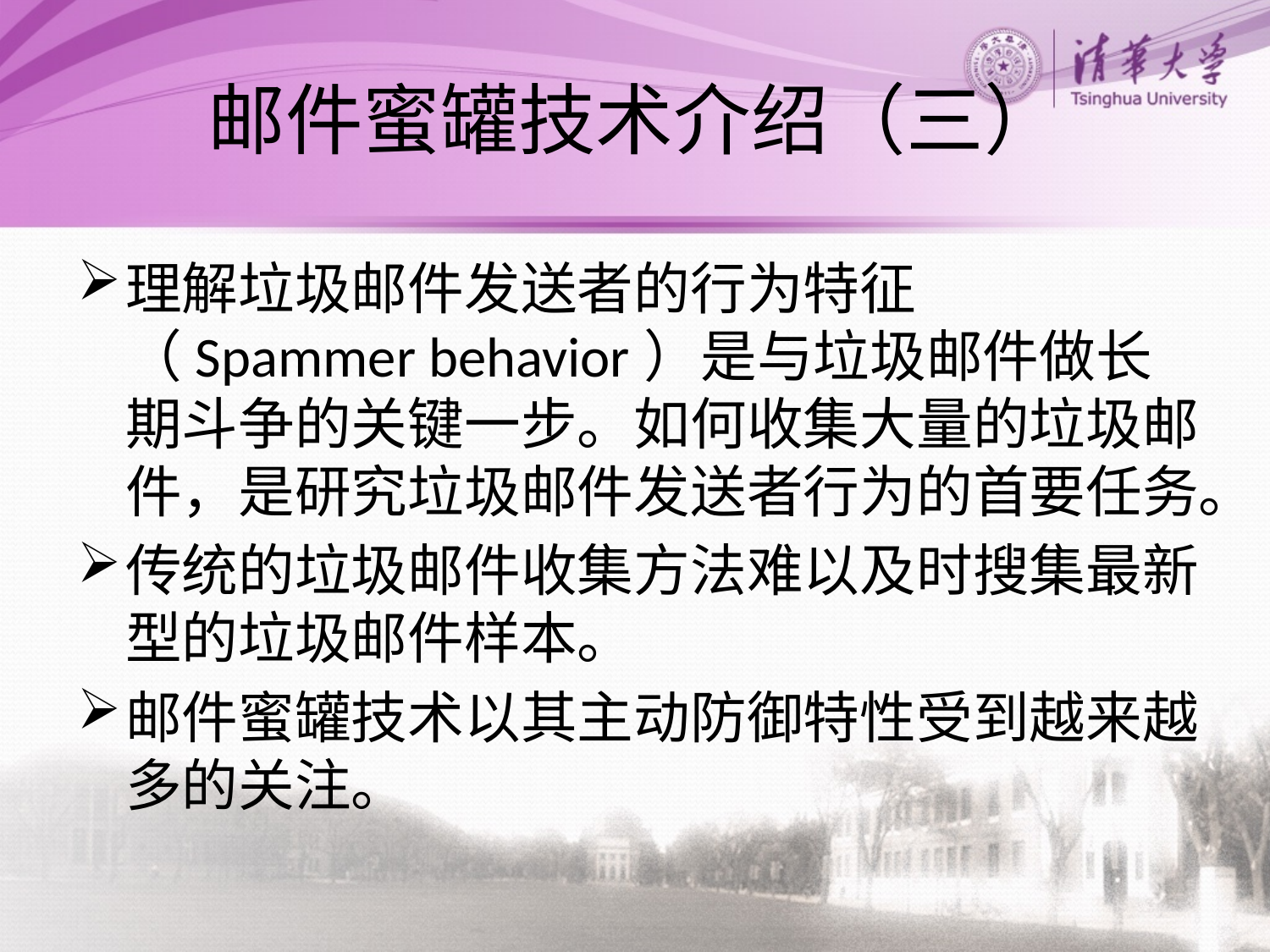

# 邮件蜜罐技术介绍（三）
理解垃圾邮件发送者的行为特征（Spammer behavior）是与垃圾邮件做长期斗争的关键一步。如何收集大量的垃圾邮件，是研究垃圾邮件发送者行为的首要任务。
传统的垃圾邮件收集方法难以及时搜集最新型的垃圾邮件样本。
邮件蜜罐技术以其主动防御特性受到越来越多的关注。